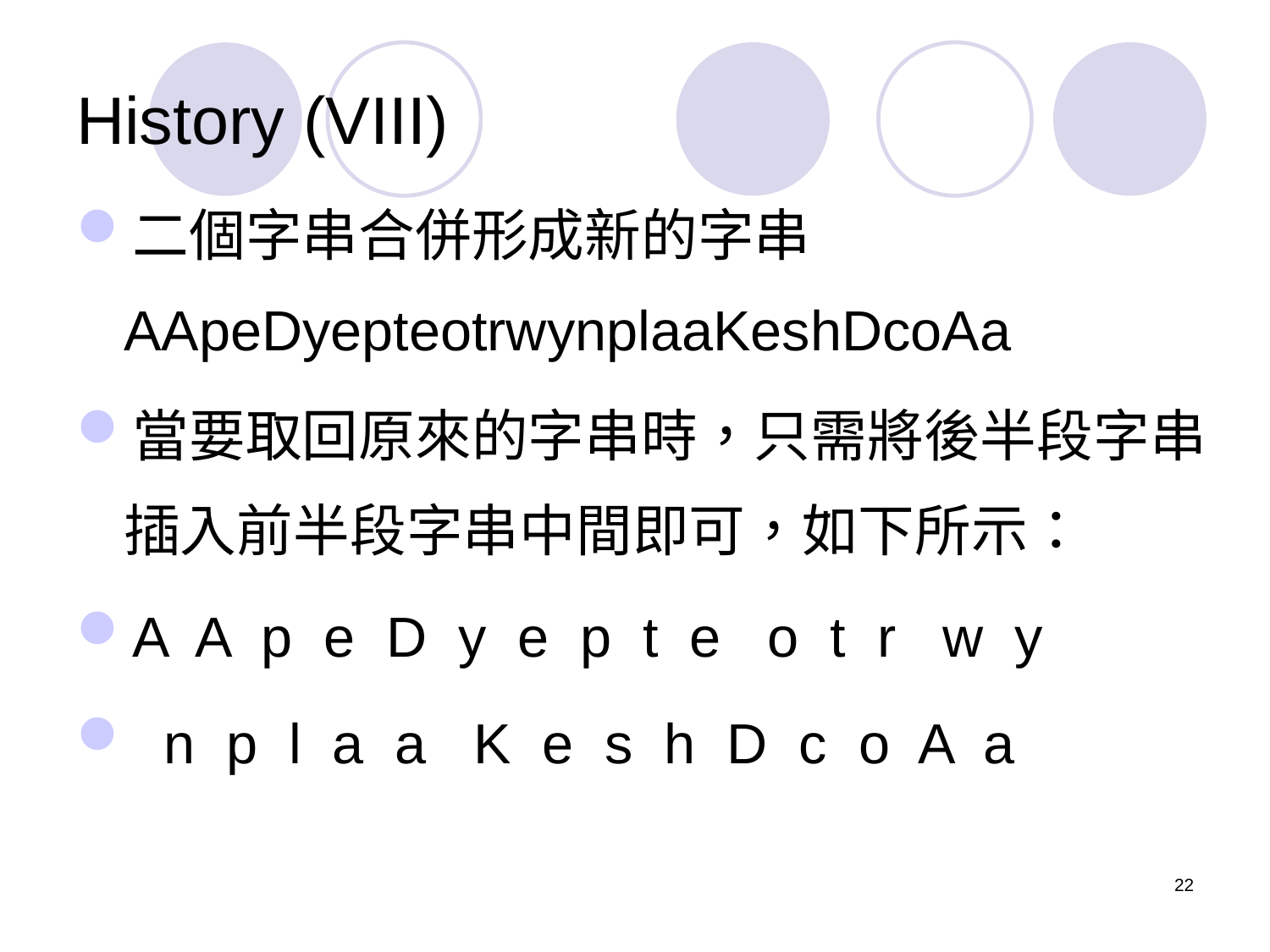

# History (VIII)
二個字串合併形成新的字串 AApeDyepteotrwynplaaKeshDcoAa
當要取回原來的字串時，只需將後半段字串插入前半段字串中間即可，如下所示：
A  A  p  e  D  y  e  p  t  e   o  t  r   w  y
  n  p  l  a  a   K  e  s  h  D  c  o  A  a

22